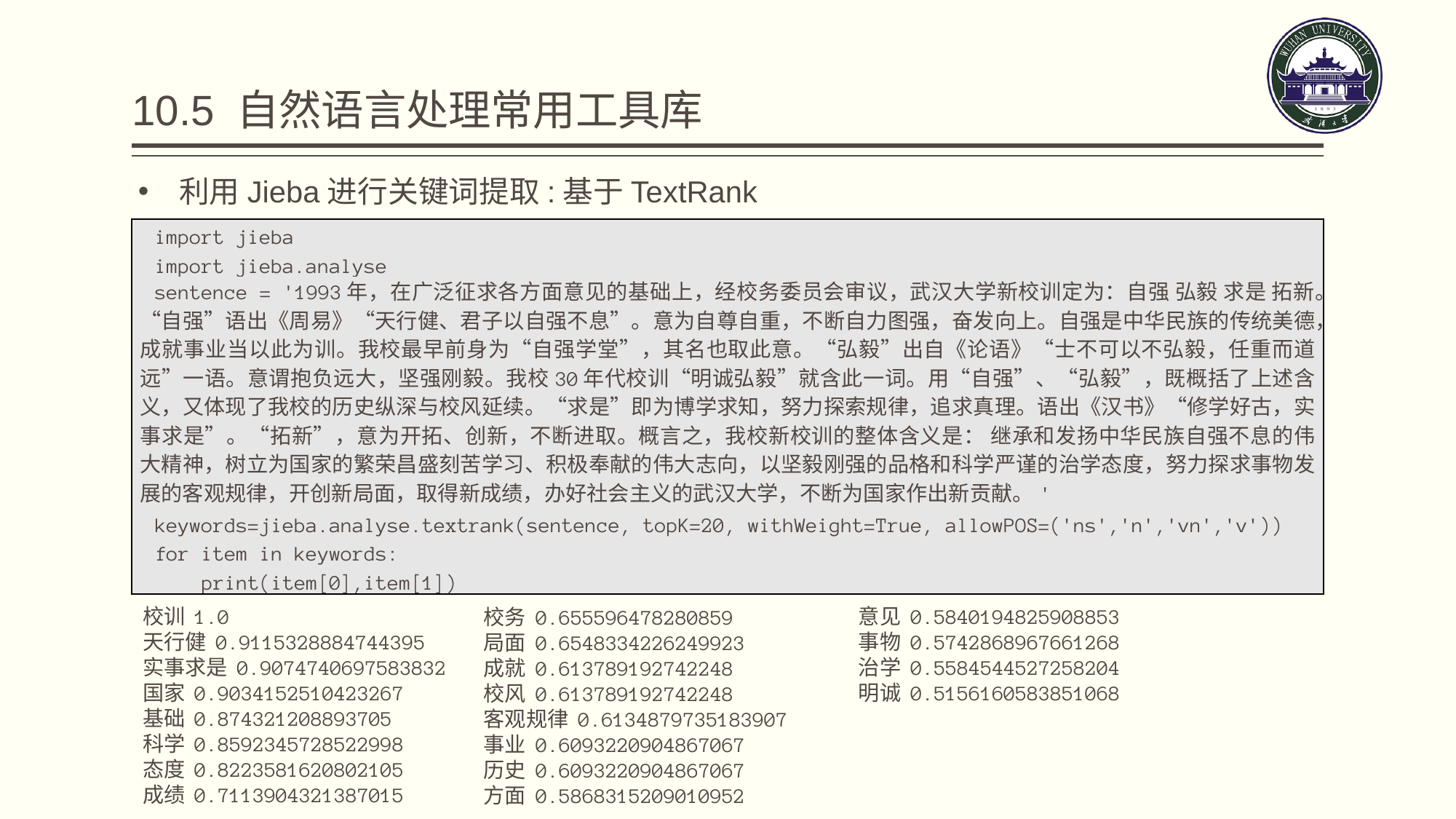

# 10.5 自然语言处理常用工具库
利用Jieba进行关键词提取:基于TextRank
| import jieba |
| --- |
| import jieba.analyse |
| sentence = '1993年，在广泛征求各方面意见的基础上，经校务委员会审议，武汉大学新校训定为：自强 弘毅 求是 拓新。“自强”语出《周易》“天行健、君子以自强不息”。意为自尊自重，不断自力图强，奋发向上。自强是中华民族的传统美德，成就事业当以此为训。我校最早前身为“自强学堂”，其名也取此意。“弘毅”出自《论语》“士不可以不弘毅，任重而道远”一语。意谓抱负远大，坚强刚毅。我校30年代校训“明诚弘毅”就含此一词。用“自强”、“弘毅”，既概括了上述含义，又体现了我校的历史纵深与校风延续。“求是”即为博学求知，努力探索规律，追求真理。语出《汉书》“修学好古，实事求是”。“拓新”，意为开拓、创新，不断进取。概言之，我校新校训的整体含义是： 继承和发扬中华民族自强不息的伟大精神，树立为国家的繁荣昌盛刻苦学习、积极奉献的伟大志向，以坚毅刚强的品格和科学严谨的治学态度，努力探求事物发展的客观规律，开创新局面，取得新成绩，办好社会主义的武汉大学，不断为国家作出新贡献。' |
| keywords=jieba.analyse.textrank(sentence, topK=20, withWeight=True, allowPOS=('ns','n','vn','v')) |
| for item in keywords: |
| print(item[0],item[1]) |
校训 1.0
天行健 0.9115328884744395
实事求是 0.9074740697583832
国家 0.9034152510423267
基础 0.874321208893705
科学 0.8592345728522998
态度 0.8223581620802105
成绩 0.7113904321387015
意见 0.5840194825908853
事物 0.5742868967661268
治学 0.5584544527258204
明诚 0.5156160583851068
校务 0.655596478280859
局面 0.6548334226249923
成就 0.613789192742248
校风 0.613789192742248
客观规律 0.6134879735183907
事业 0.6093220904867067
历史 0.6093220904867067
方面 0.5868315209010952